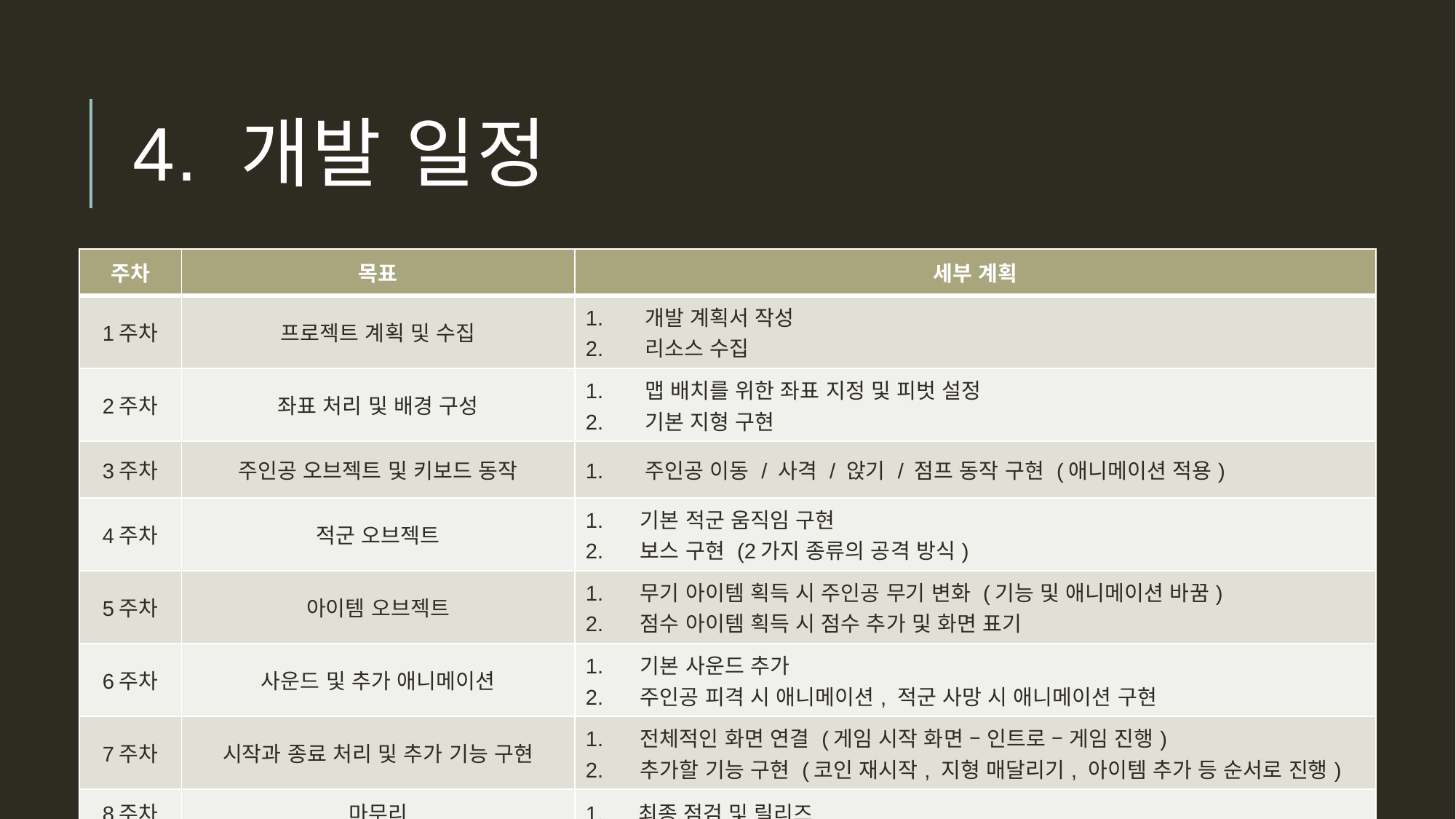

# 4. 개발 일정
| 주차 | 목표 | 세부 계획 |
| --- | --- | --- |
| 1주차 | 프로젝트 계획 및 수집 | 개발 계획서 작성 리소스 수집 |
| 2주차 | 좌표 처리 및 배경 구성 | 맵 배치를 위한 좌표 지정 및 피벗 설정 기본 지형 구현 |
| 3주차 | 주인공 오브젝트 및 키보드 동작 | 주인공 이동 / 사격 / 앉기 / 점프 동작 구현 (애니메이션 적용) |
| 4주차 | 적군 오브젝트 | 기본 적군 움직임 구현 보스 구현 (2가지 종류의 공격 방식) |
| 5주차 | 아이템 오브젝트 | 무기 아이템 획득 시 주인공 무기 변화 (기능 및 애니메이션 바꿈) 점수 아이템 획득 시 점수 추가 및 화면 표기 |
| 6주차 | 사운드 및 추가 애니메이션 | 기본 사운드 추가 주인공 피격 시 애니메이션, 적군 사망 시 애니메이션 구현 |
| 7주차 | 시작과 종료 처리 및 추가 기능 구현 | 전체적인 화면 연결 (게임 시작 화면 – 인트로 – 게임 진행) 추가할 기능 구현 (코인 재시작, 지형 매달리기, 아이템 추가 등 순서로 진행) |
| 8주차 | 마무리 | 1. 최종 점검 및 릴리즈 |